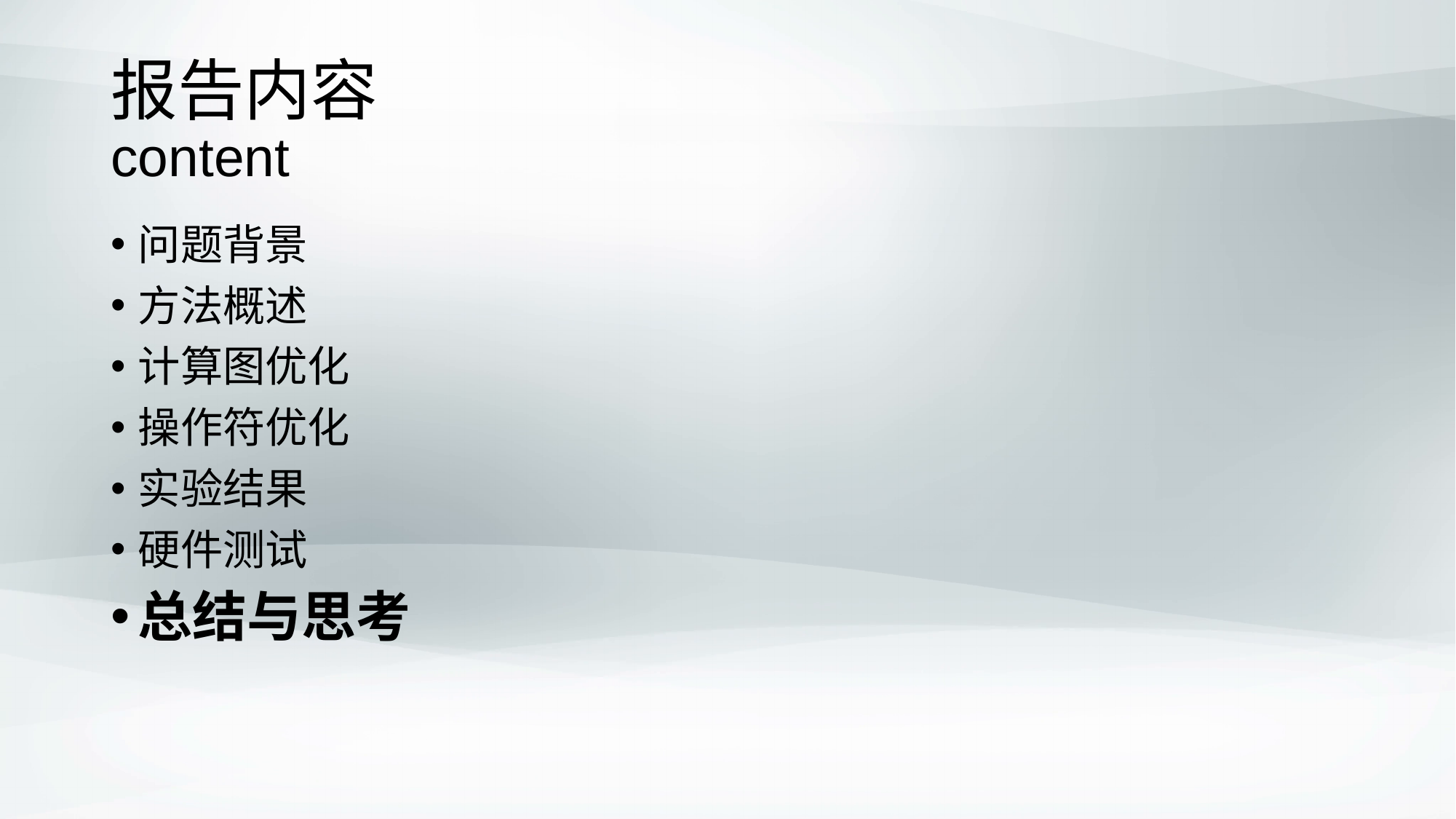

# 报告内容 content
问题背景
方法概述
计算图优化
操作符优化
实验结果
硬件测试
总结与思考